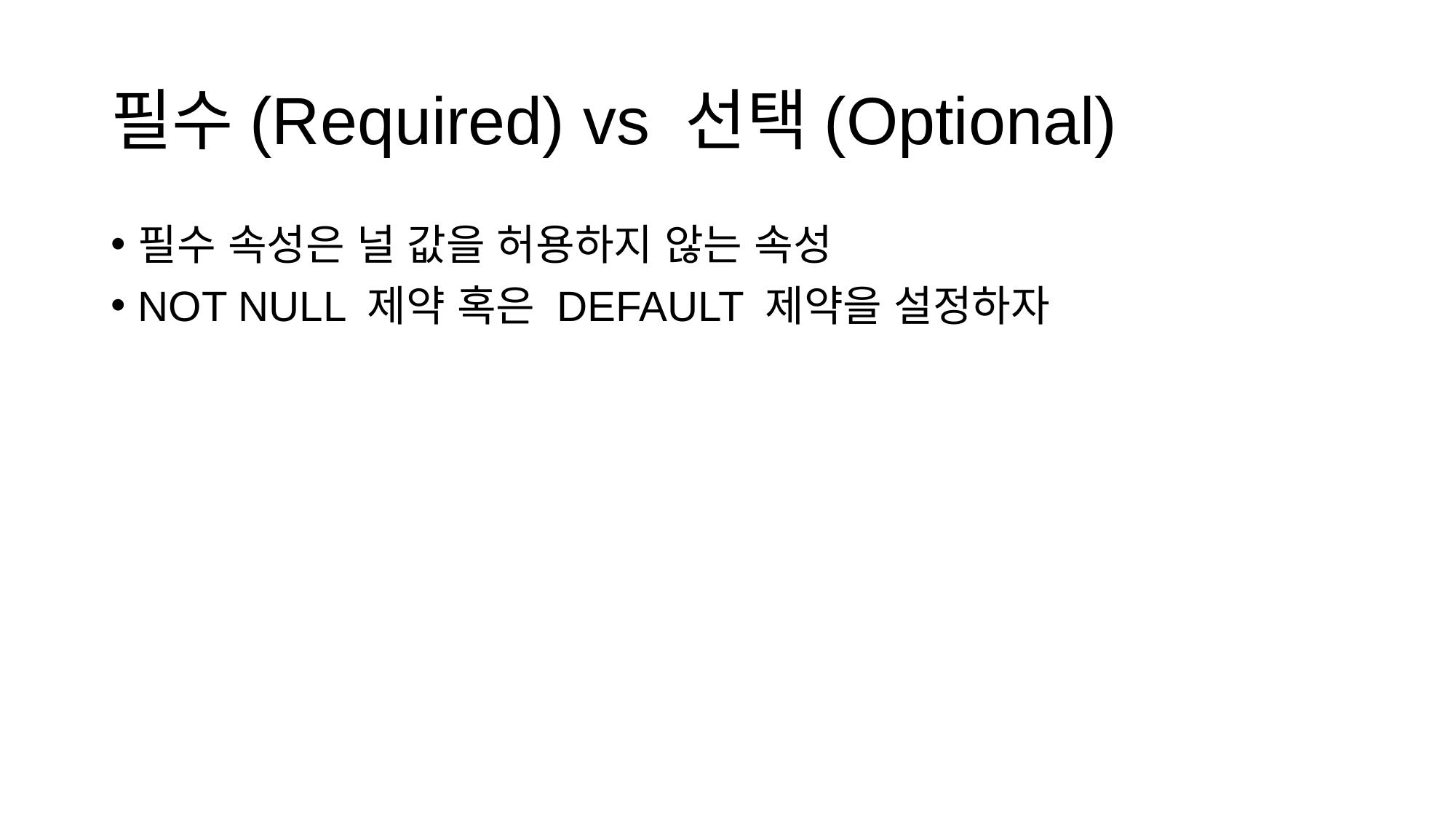

# 필수(Required) vs 선택(Optional)
필수 속성은 널 값을 허용하지 않는 속성
NOT NULL 제약 혹은 DEFAULT 제약을 설정하자